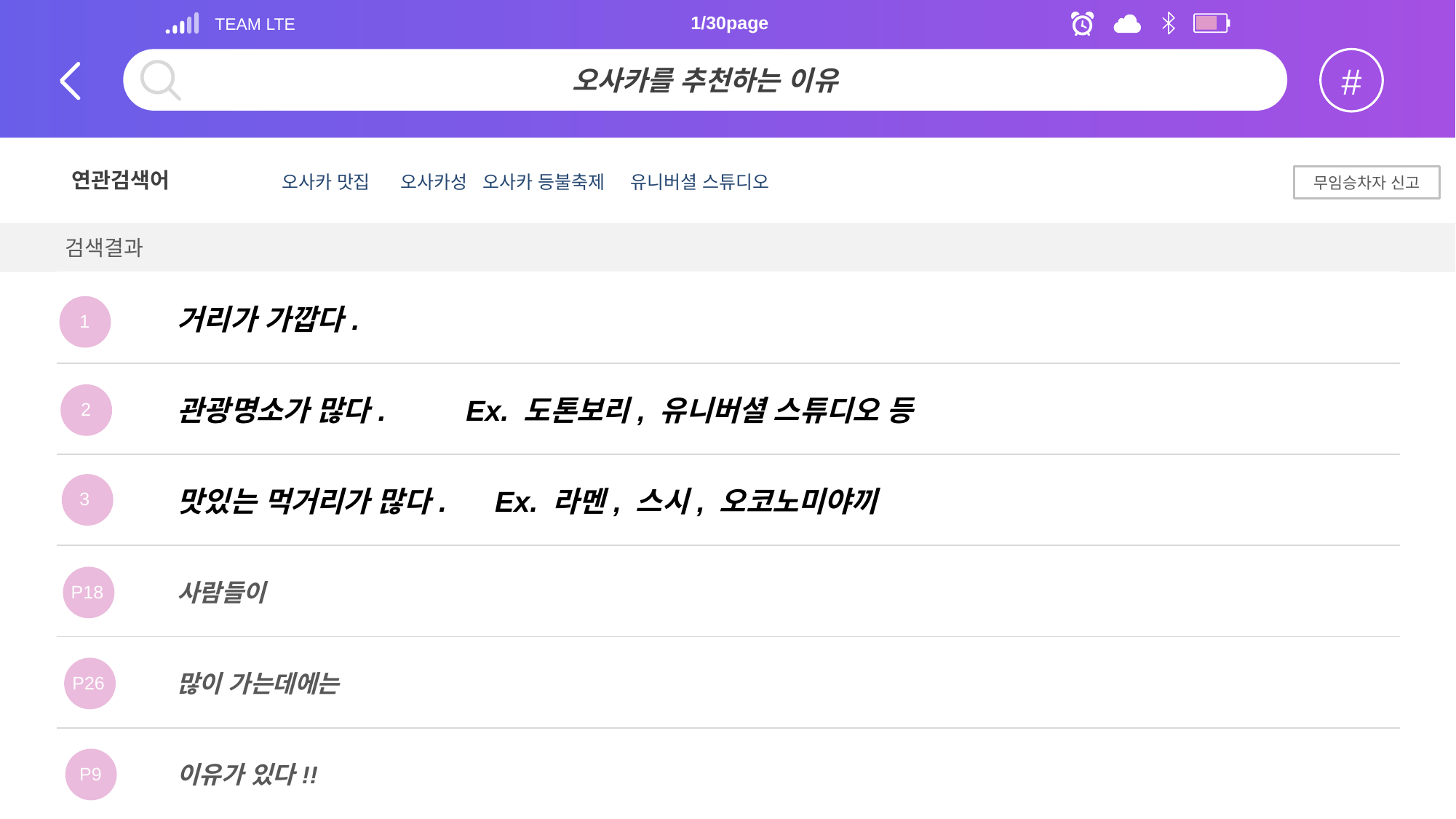

1/30page
TEAM LTE

오사카를 추천하는 이유
#

연관검색어
오사카 맛집      오사카성   오사카 등불축제     유니버셜 스튜디오
무임승차자 신고
검색결과
| 거리가 가깝다. |
| --- |
| 관광명소가 많다. Ex. 도톤보리, 유니버셜 스튜디오 등 |
| 맛있는 먹거리가 많다. Ex. 라멘, 스시, 오코노미야끼 |
| 사람들이 |
| 많이 가는데에는 |
| 이유가 있다!! |

1

2

3

P18

P26

P9